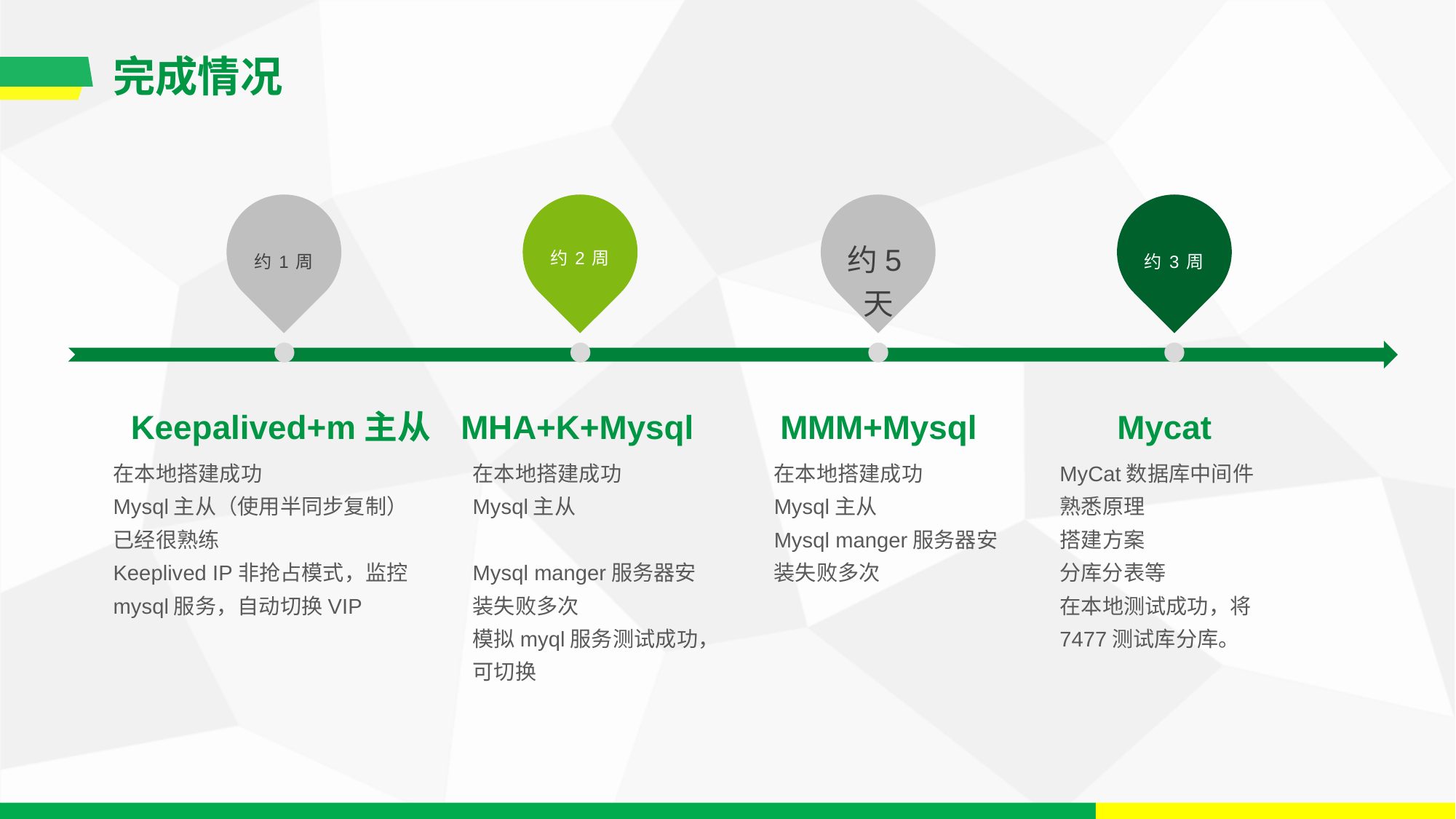

完成情况

约1周

约5天

约2周

约3周

Keepalived+m主从
MHA+K+Mysql
MMM+Mysql
Mycat
在本地搭建成功
Mysql主从（使用半同步复制）已经很熟练
Keeplived IP非抢占模式，监控mysql服务，自动切换VIP

在本地搭建成功
Mysql主从

Mysql manger服务器安装失败多次
模拟myql服务测试成功，可切换
在本地搭建成功
Mysql主从
Mysql manger服务器安装失败多次
MyCat数据库中间件
熟悉原理
搭建方案
分库分表等
在本地测试成功，将7477测试库分库。